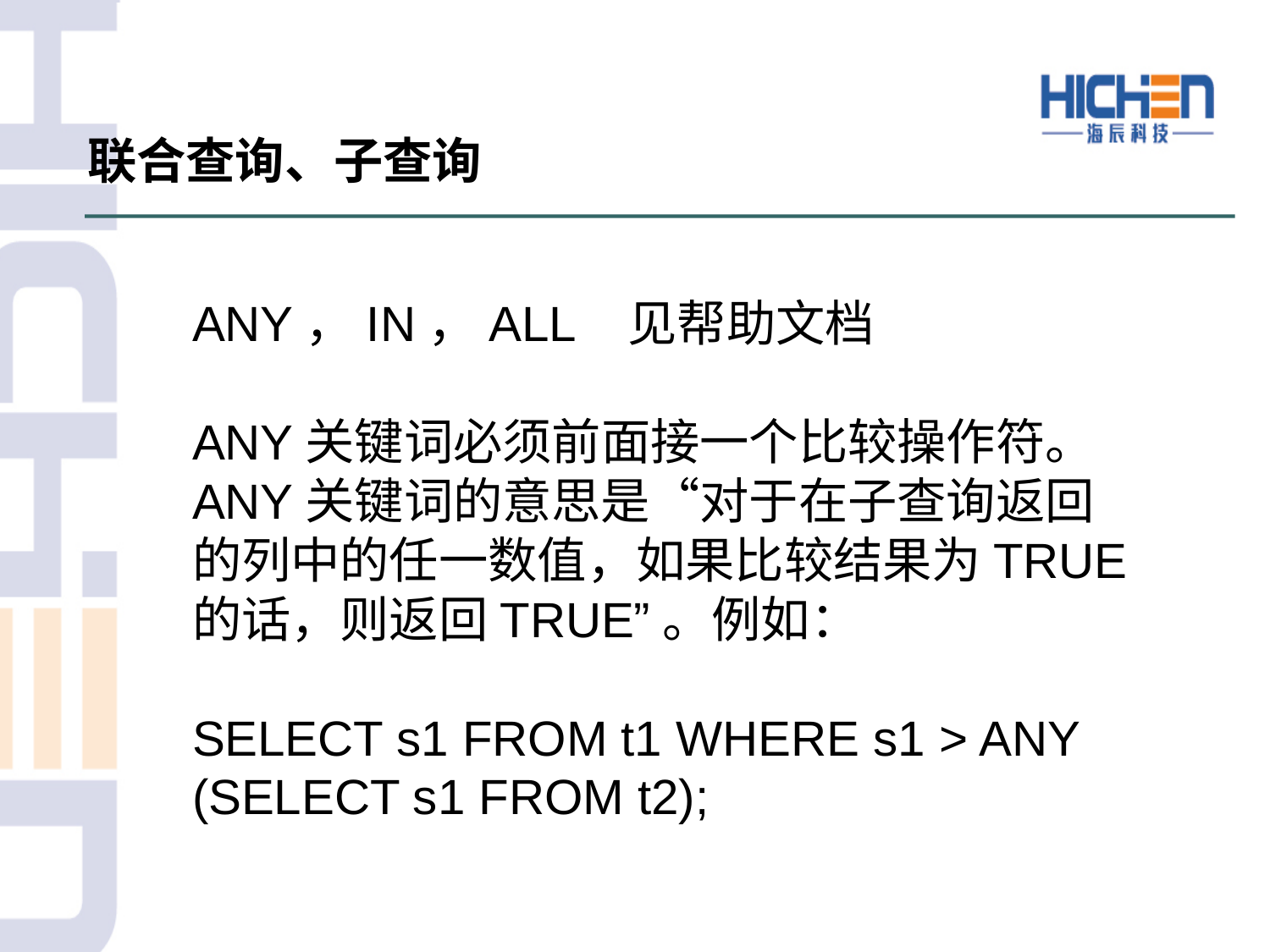

联合查询、子查询

ANY，IN，ALL   见帮助文档

ANY关键词必须前面接一个比较操作符。ANY关键词的意思是“对于在子查询返回的列中的任一数值，如果比较结果为TRUE的话，则返回TRUE”。例如：

SELECT s1 FROM t1 WHERE s1 > ANY (SELECT s1 FROM t2);